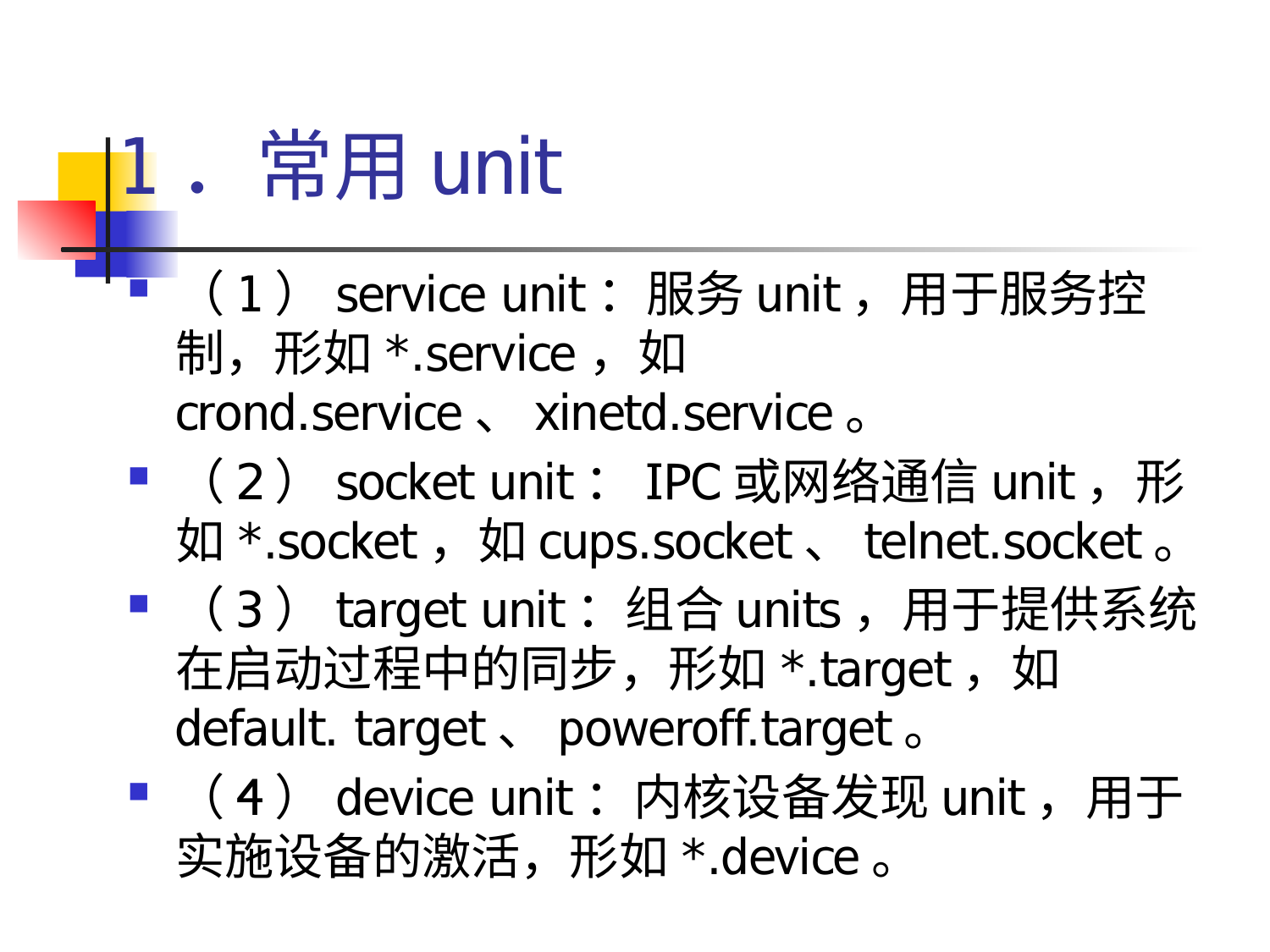

# 1．常用unit
（1）service unit：服务unit，用于服务控制，形如*.service，如crond.service、xinetd.service。
（2）socket unit：IPC或网络通信unit，形如*.socket，如cups.socket、telnet.socket。
（3）target unit：组合units，用于提供系统在启动过程中的同步，形如*.target，如default. target、poweroff.target。
（4）device unit：内核设备发现unit，用于实施设备的激活，形如*.device。